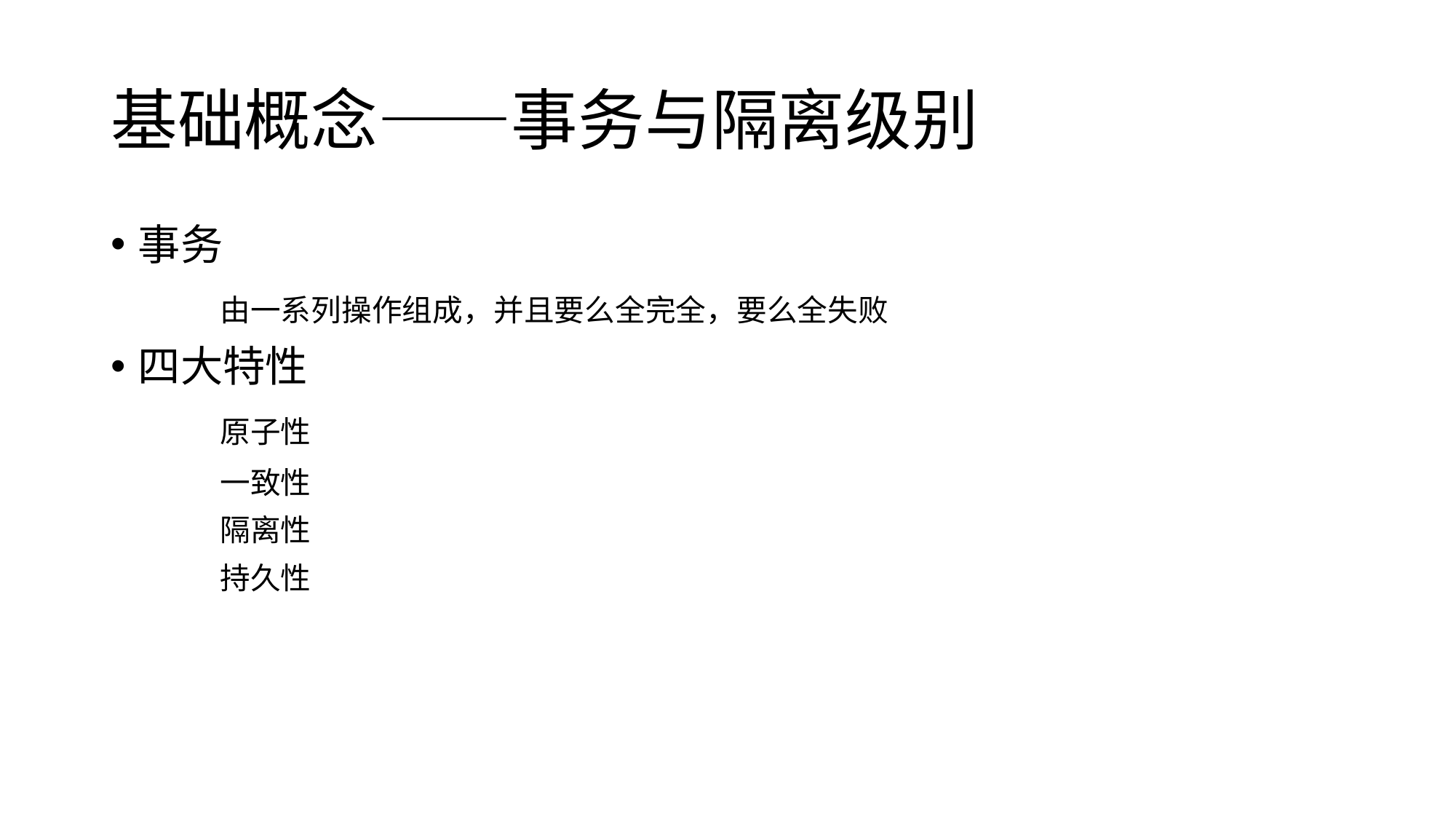

# 基础概念——事务与隔离级别
事务
	由一系列操作组成，并且要么全完全，要么全失败
四大特性
	原子性
	一致性
	隔离性
	持久性